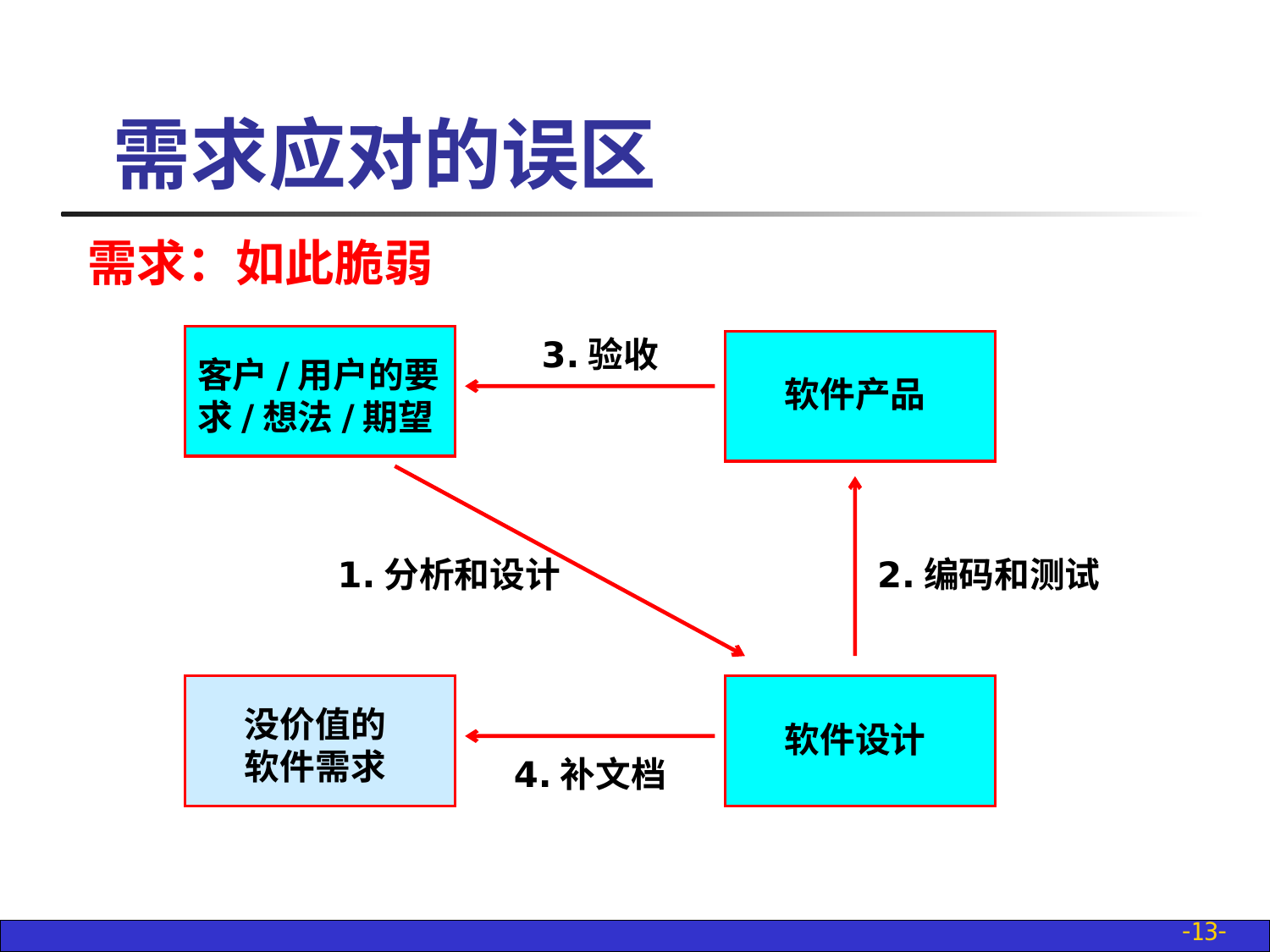

# 需求应对的误区
需求：如此脆弱

3.验收

客户/用户的要求/想法/期望
软件产品

1.分析和设计
2.编码和测试

没价值的
软件需求
软件设计

4.补文档
-13-